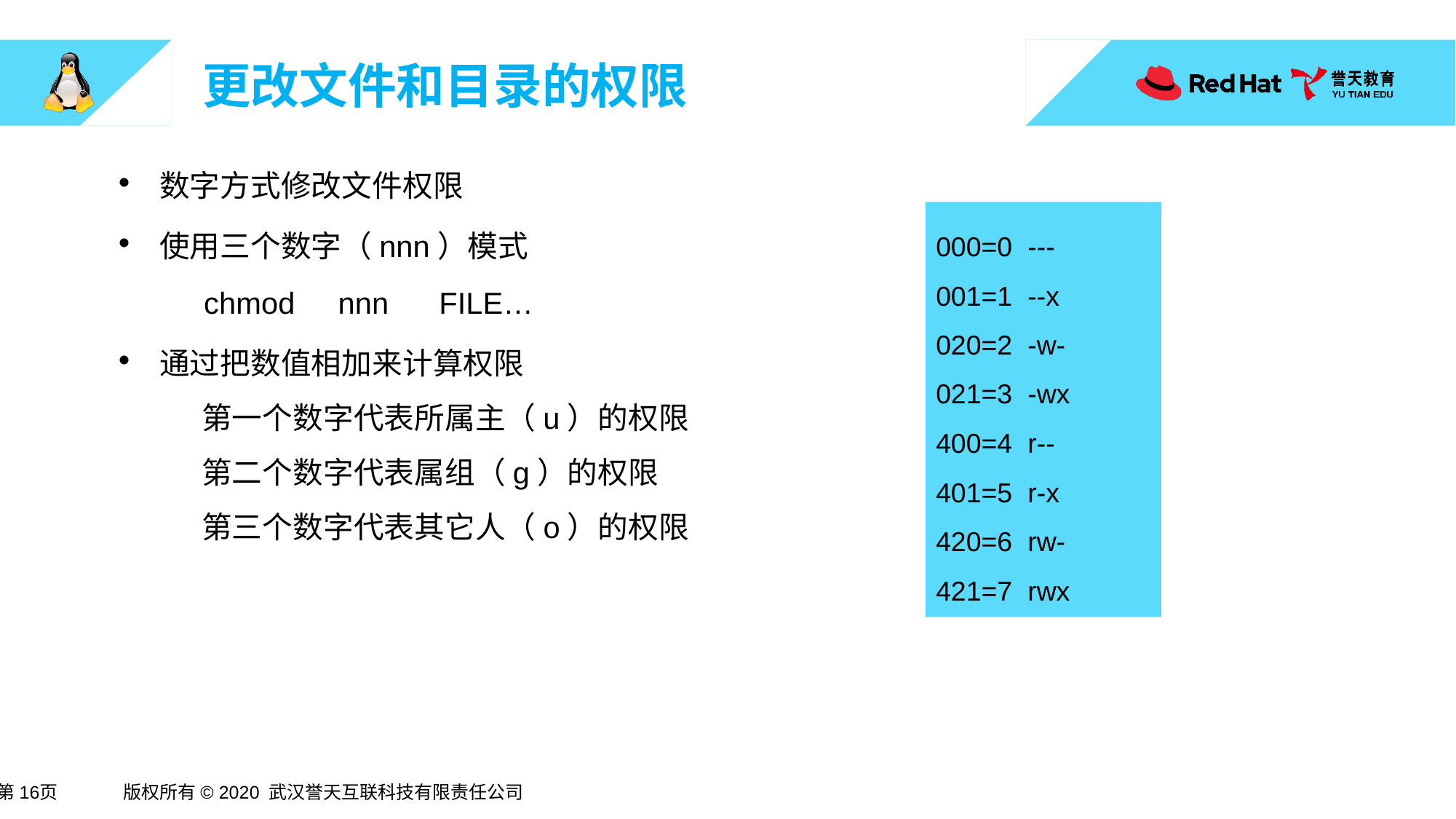

# 更改文件和目录的权限
数字方式修改文件权限
使用三个数字（nnn）模式
chmod	   nnn      FILE…
通过把数值相加来计算权限
第一个数字代表所属主（u）的权限
第二个数字代表属组（g）的权限
第三个数字代表其它人（o）的权限

000=0  ---
001=1  --x
020=2  -w-
021=3  -wx
400=4  r--
401=5  r-x
420=6  rw-
421=7  rwx
16